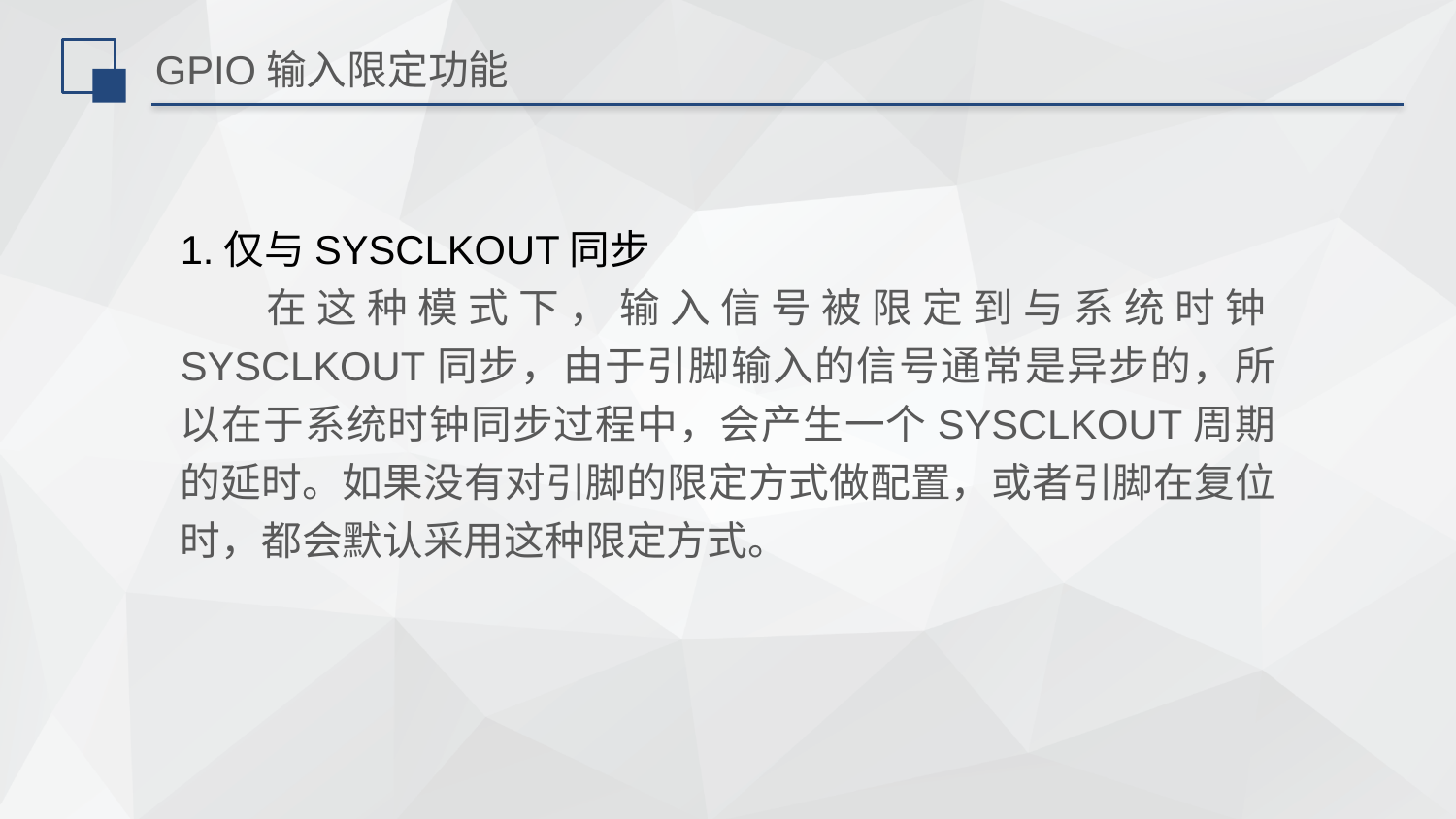

# GPIO输入限定功能
1.仅与SYSCLKOUT同步
在这种模式下，输入信号被限定到与系统时钟SYSCLKOUT同步，由于引脚输入的信号通常是异步的，所以在于系统时钟同步过程中，会产生一个SYSCLKOUT周期的延时。如果没有对引脚的限定方式做配置，或者引脚在复位时，都会默认采用这种限定方式。